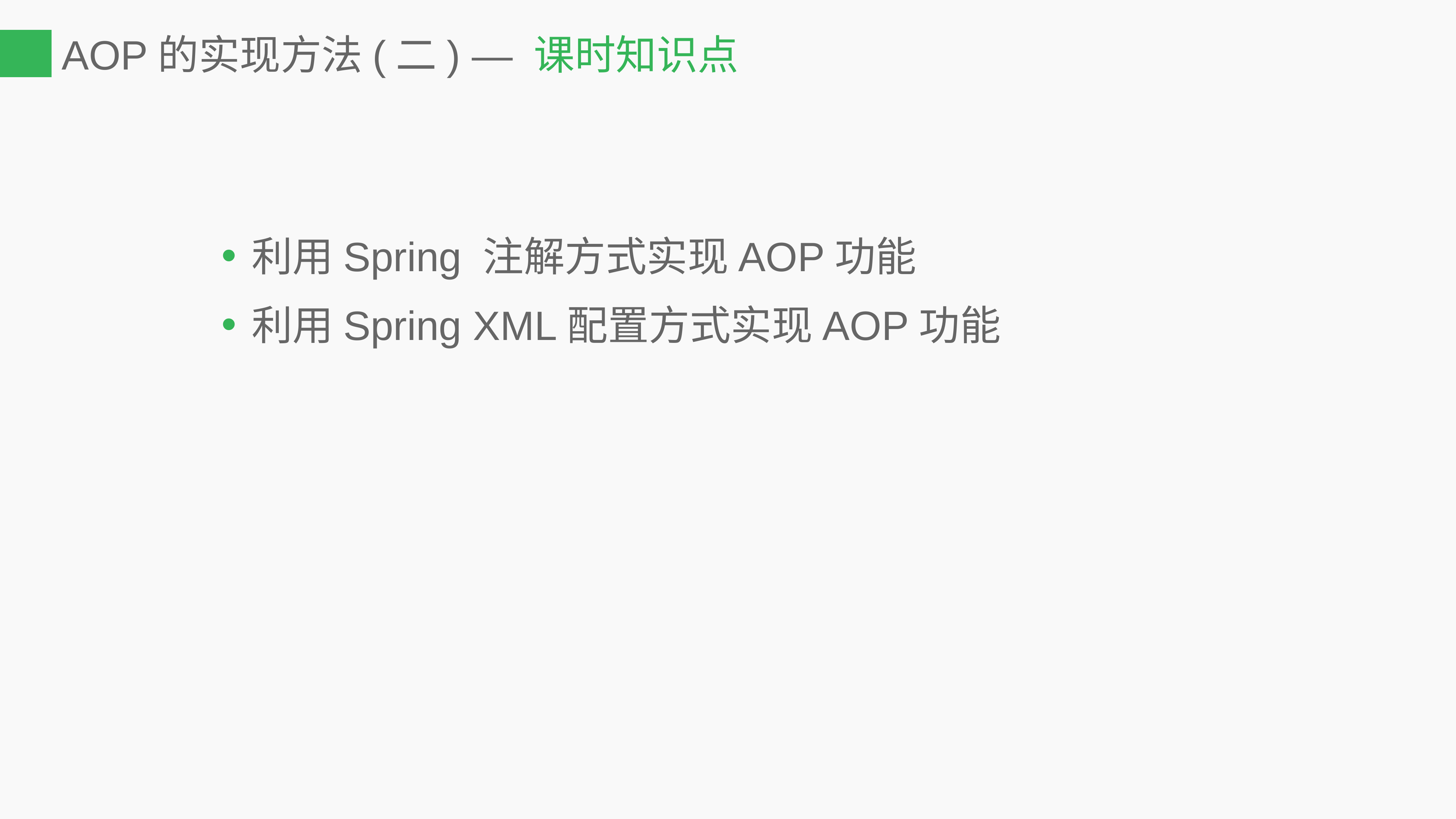

# AOP的实现方法(二) — 课时知识点
利用Spring 注解方式实现AOP功能
利用Spring XML配置方式实现AOP功能